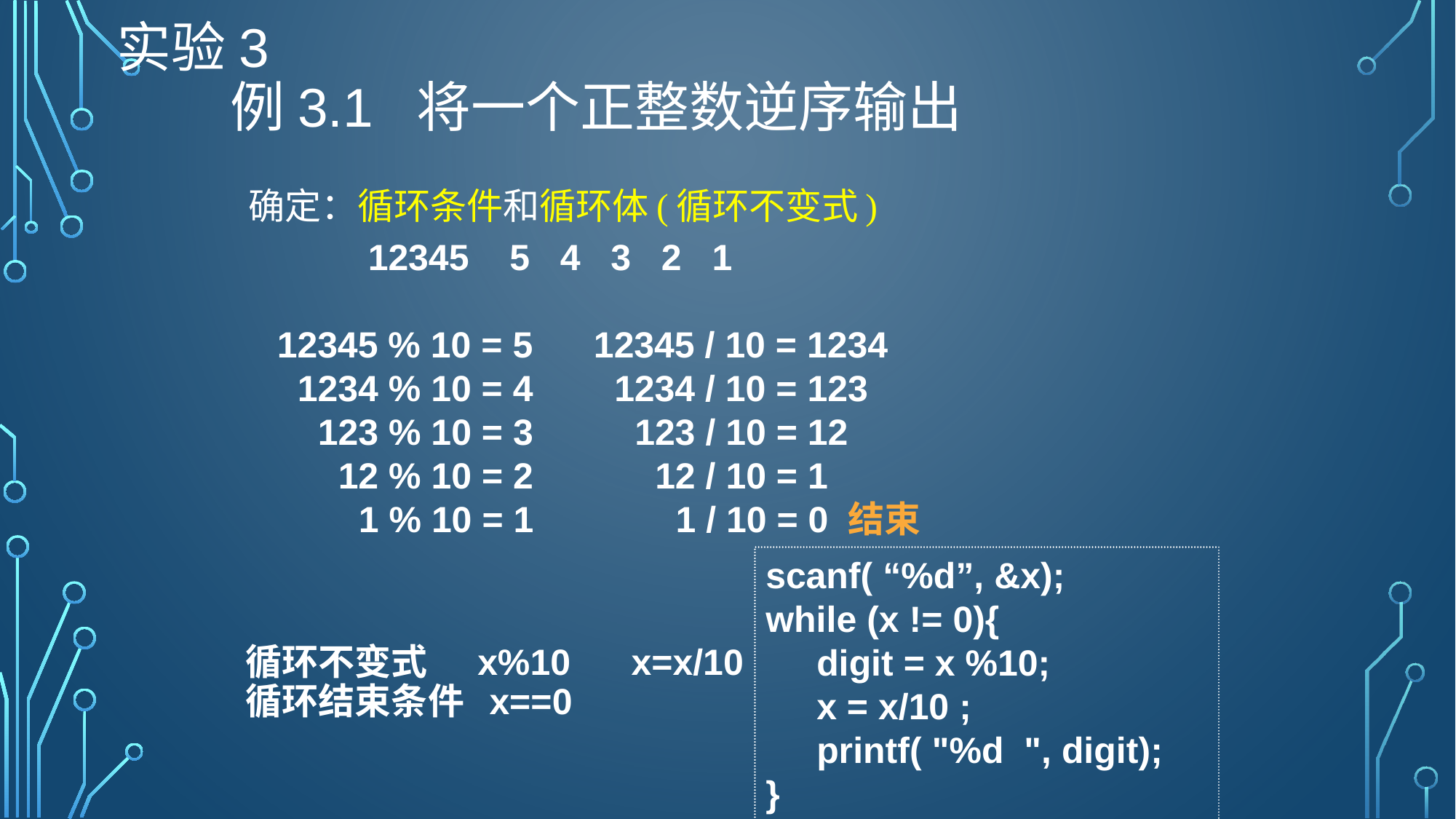

实验3
# 例3.1  将一个正整数逆序输出
确定：循环条件和循环体(循环不变式)
          12345    5   4   3   2   1

12345 % 10 = 5      12345 / 10 = 1234
  1234 % 10 = 4        1234 / 10 = 123
    123 % 10 = 3          123 / 10 = 12
      12 % 10 = 2            12 / 10 = 1
        1 % 10 = 1              1 / 10 = 0 结束
scanf( “%d”, &x);
while (x != 0){
     digit = x %10;
     x = x/10 ;
     printf( "%d  ", digit);
}
循环不变式     x%10      x=x/10
循环结束条件  x==0